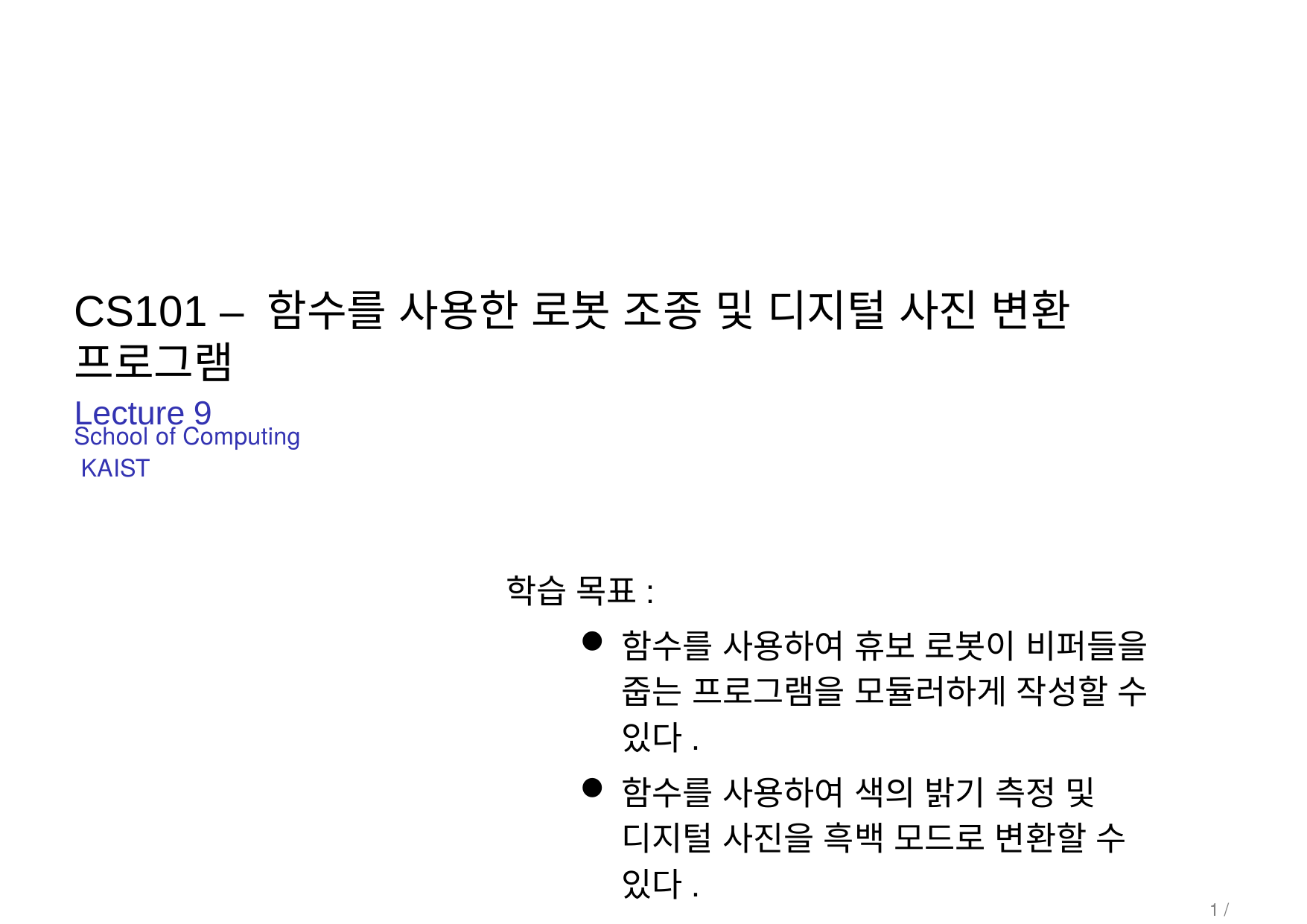

# CS101 – 함수를 사용한 로봇 조종 및 디지털 사진 변환 프로그램
Lecture 9
School of Computing  KAIST
학습 목표:
함수를 사용하여 휴보 로봇이 비퍼들을 줍는 프로그램을 모듈러하게 작성할 수 있다.
함수를 사용하여 색의 밝기 측정 및 디지털 사진을 흑백 모드로 변환할 수 있다.
1 / 17